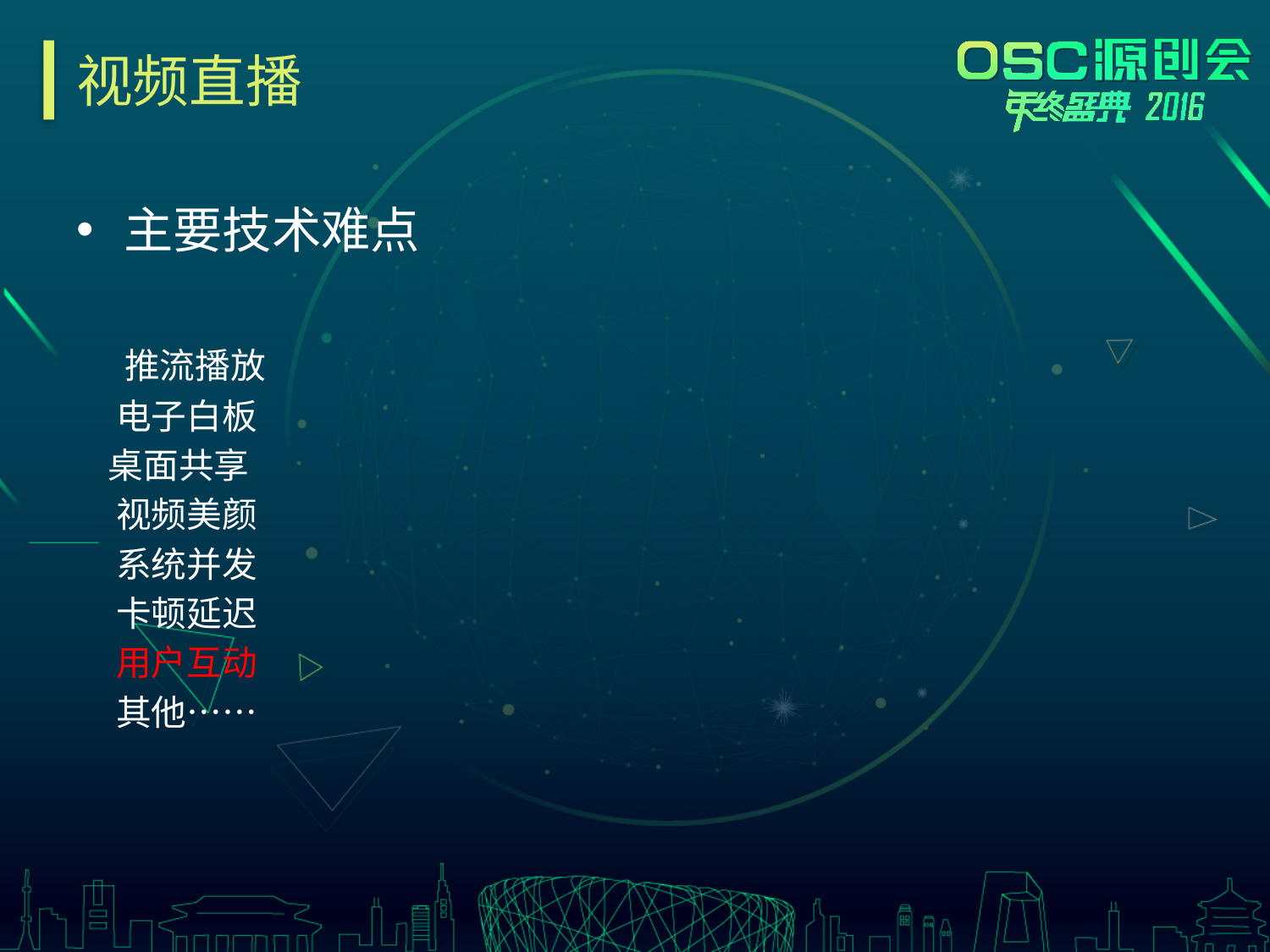

# 视频直播
主要技术难点

    推流播放
    电子白板
   桌面共享
    视频美颜
    系统并发
    卡顿延迟
    用户互动
    其他……